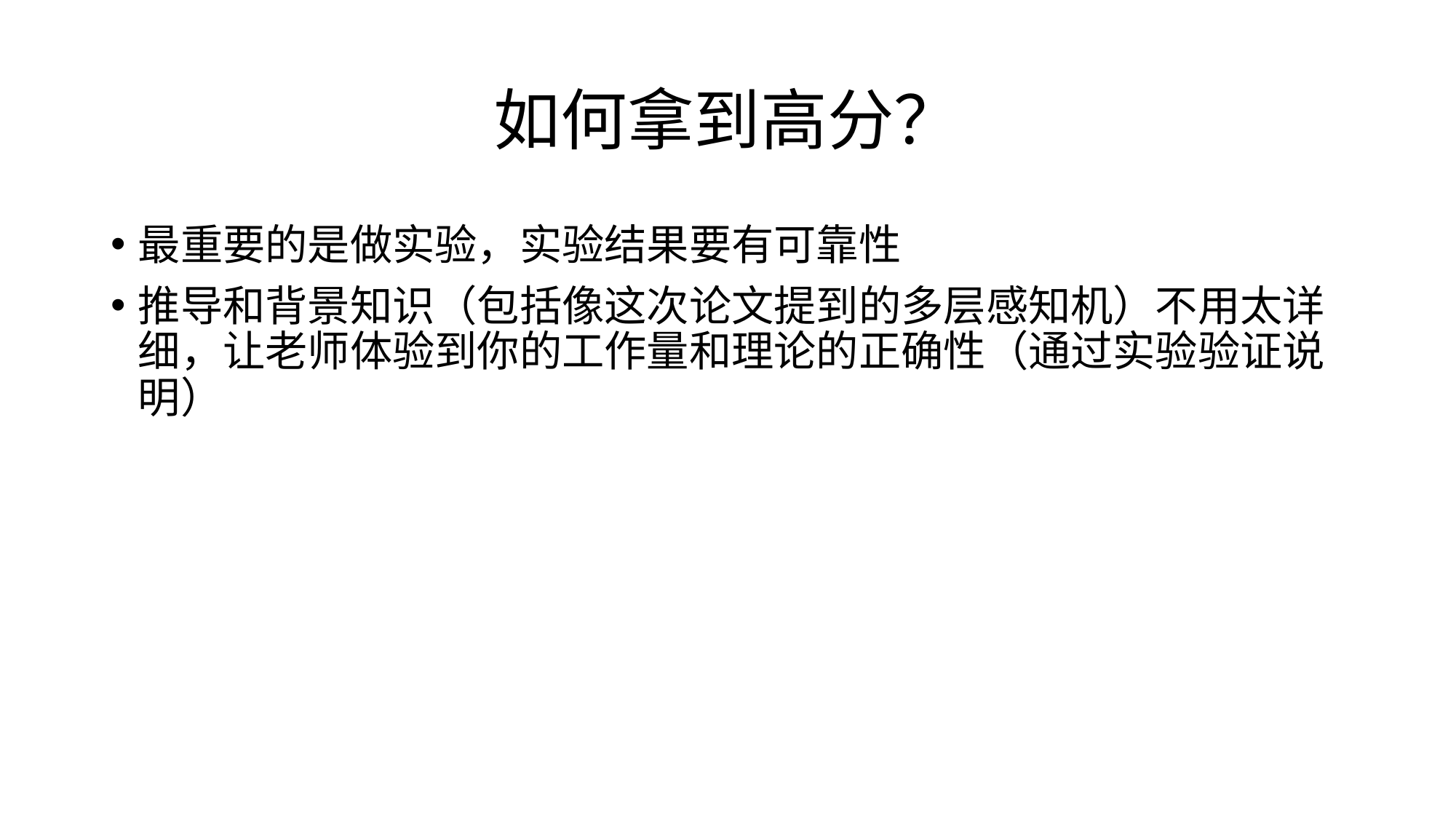

# 如何拿到高分？
最重要的是做实验，实验结果要有可靠性
推导和背景知识（包括像这次论文提到的多层感知机）不用太详细，让老师体验到你的工作量和理论的正确性（通过实验验证说明）